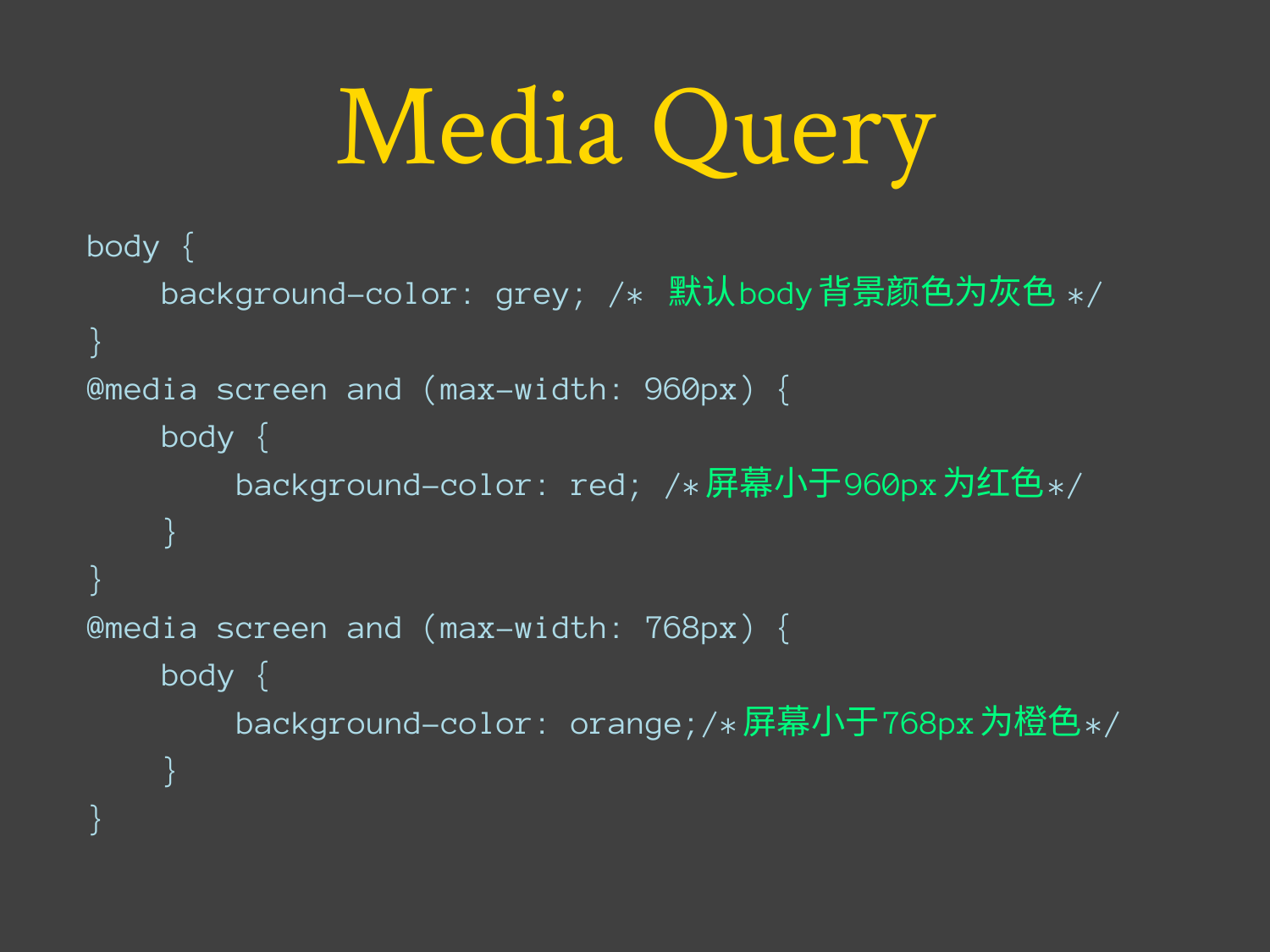

# Media Query
body {
    background-color: grey; /* 默认body背景颜色为灰色 */
}
@media screen and (max-width: 960px) {
    body {
        background-color: red; /*屏幕小于960px为红色*/
    }
}
@media screen and (max-width: 768px) {
    body {
        background-color: orange;/*屏幕小于768px为橙色*/
    }
}